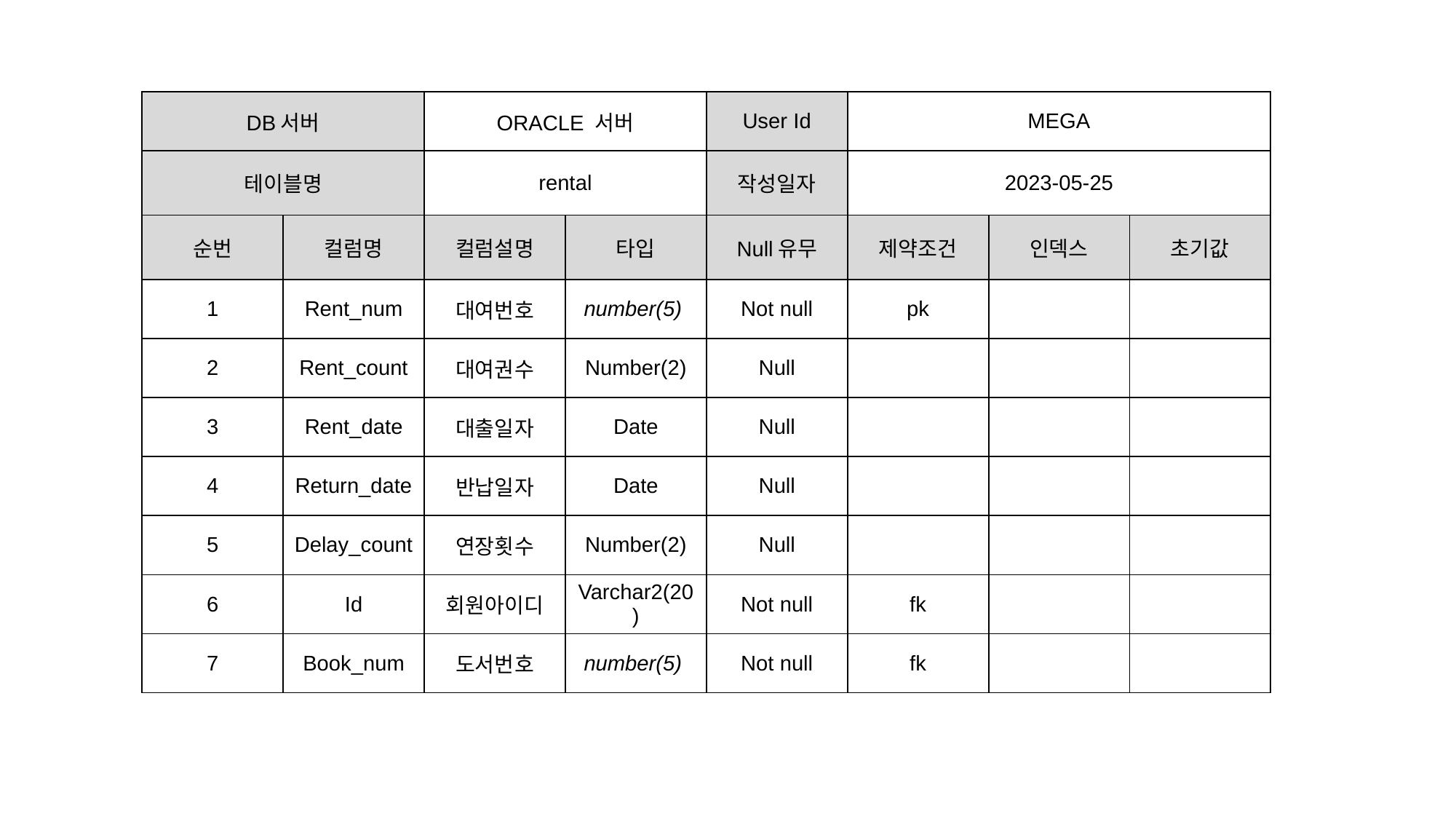

| DB서버 |  | ORACLE 서버 |  | User Id | MEGA |  |  |
| --- | --- | --- | --- | --- | --- | --- | --- |
| 테이블명 |  | rental |  | 작성일자 | 2023-05-25 |  |  |
| 순번 | 컬럼명 | 컬럼설명 | 타입 | Null유무 | 제약조건 | 인덱스 | 초기값 |
| 1 | Rent\_num | 대여번호 | number(5) | Not null | pk |  |  |
| 2 | Rent\_count | 대여권수 | Number(2) | Null |  |  |  |
| 3 | Rent\_date | 대출일자 | Date | Null |  |  |  |
| 4 | Return\_date | 반납일자 | Date | Null |  |  |  |
| 5 | Delay\_count | 연장횟수 | Number(2) | Null |  |  |  |
| 6 | Id | 회원아이디 | Varchar2(20) | Not null | fk |  |  |
| 7 | Book\_num | 도서번호 | number(5) | Not null | fk |  |  |